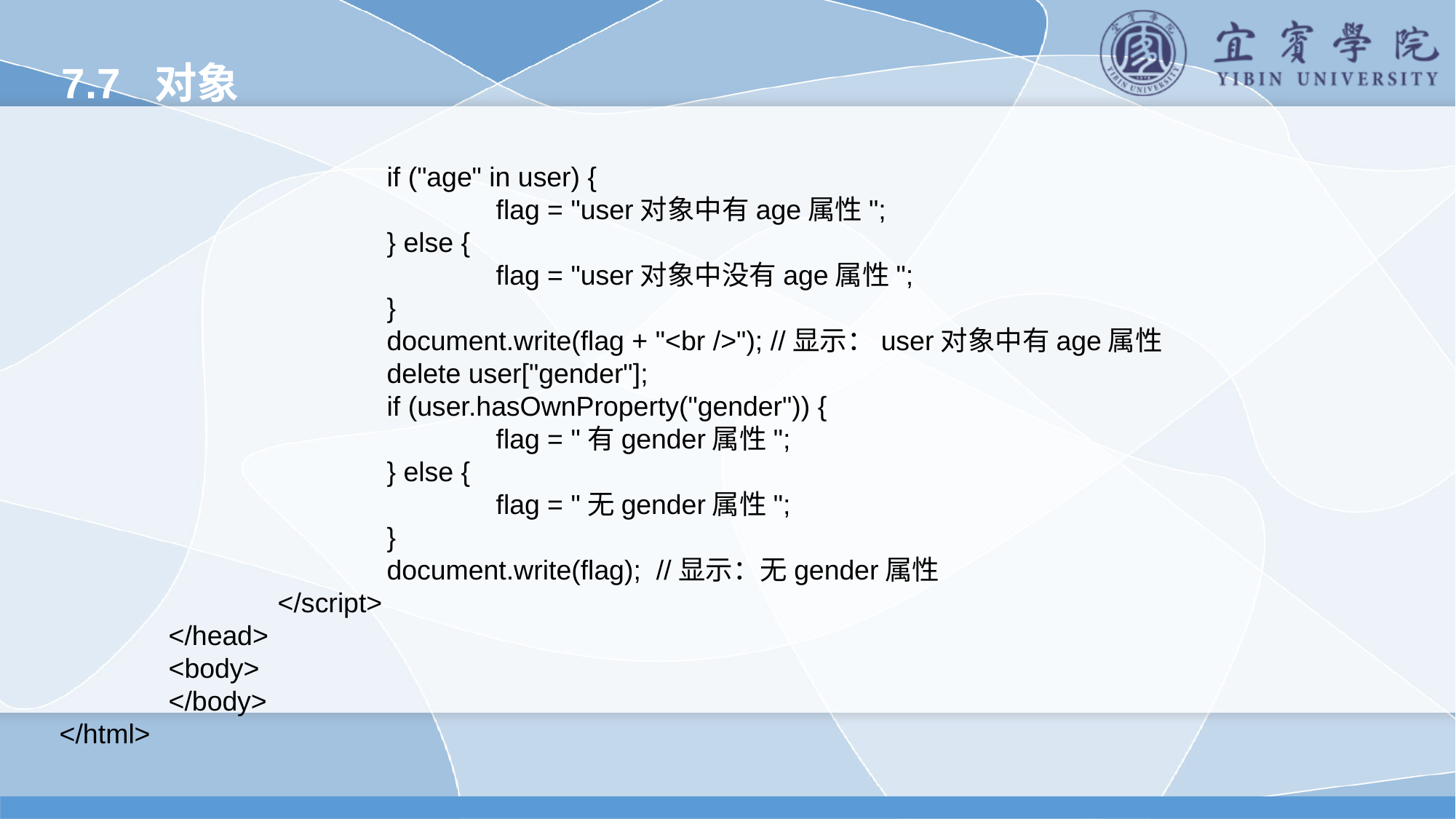

7.7  对象
			if ("age" in user) {
				flag = "user对象中有age属性";
			} else {
				flag = "user对象中没有age属性";
			}
			document.write(flag + "<br />"); //显示：user对象中有age属性
			delete user["gender"];
			if (user.hasOwnProperty("gender")) {
				flag = "有gender属性";
			} else {
				flag = "无gender属性";
			}
			document.write(flag);  //显示：无gender属性
		</script>
	</head>
	<body>
	</body>
</html>